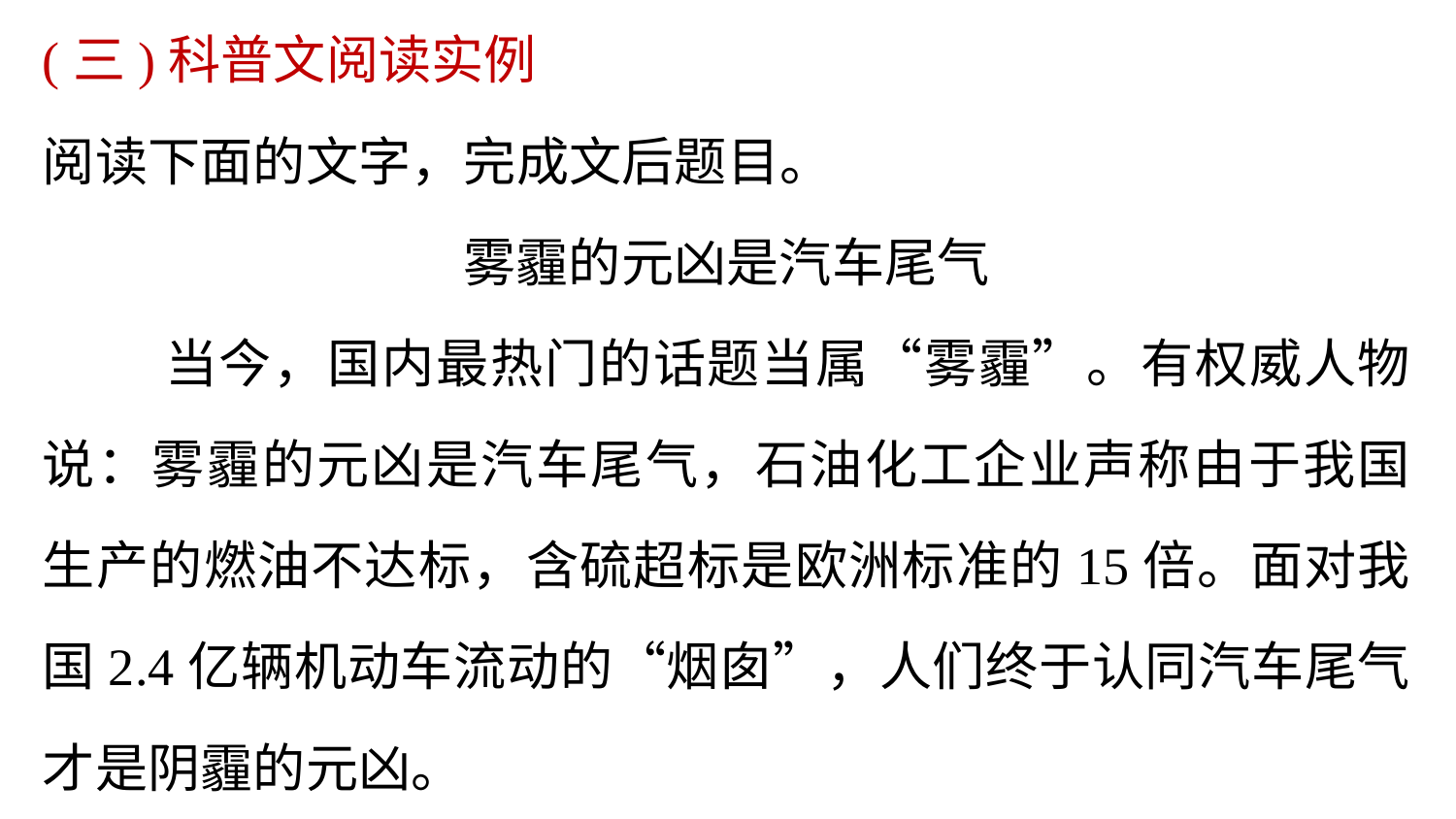

(三)科普文阅读实例
阅读下面的文字，完成文后题目。
雾霾的元凶是汽车尾气
        当今，国内最热门的话题当属“雾霾”。有权威人物说：雾霾的元凶是汽车尾气，石油化工企业声称由于我国生产的燃油不达标，含硫超标是欧洲标准的15倍。面对我国2.4亿辆机动车流动的“烟囱”，人们终于认同汽车尾气才是阴霾的元凶。